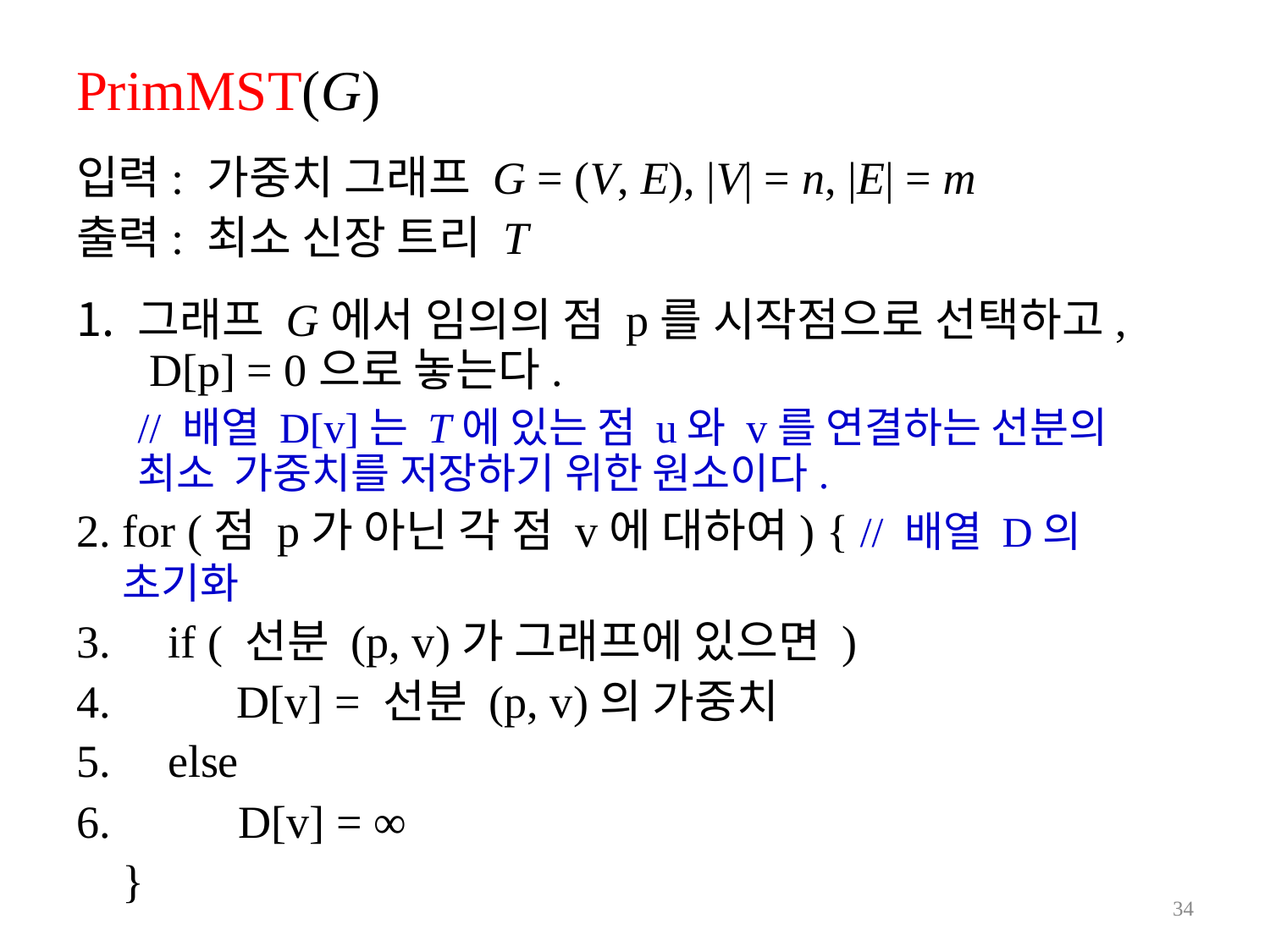

# PrimMST(G)
입력: 가중치 그래프 G = (V, E), |V| = n, |E| = m
출력: 최소 신장 트리 T
그래프 G에서 임의의 점 p를 시작점으로 선택하고,  D[p] = 0으로 놓는다.
// 배열 D[v]는 T에 있는 점 u와 v를 연결하는 선분의 최소  가중치를 저장하기 위한 원소이다.
for (점 p가 아닌 각 점 v에 대하여) { // 배열 D의 초기화
if ( 선분 (p, v)가 그래프에 있으면 )
D[v] = 선분 (p, v)의 가중치
else
6.	D[v] = ∞
}
34